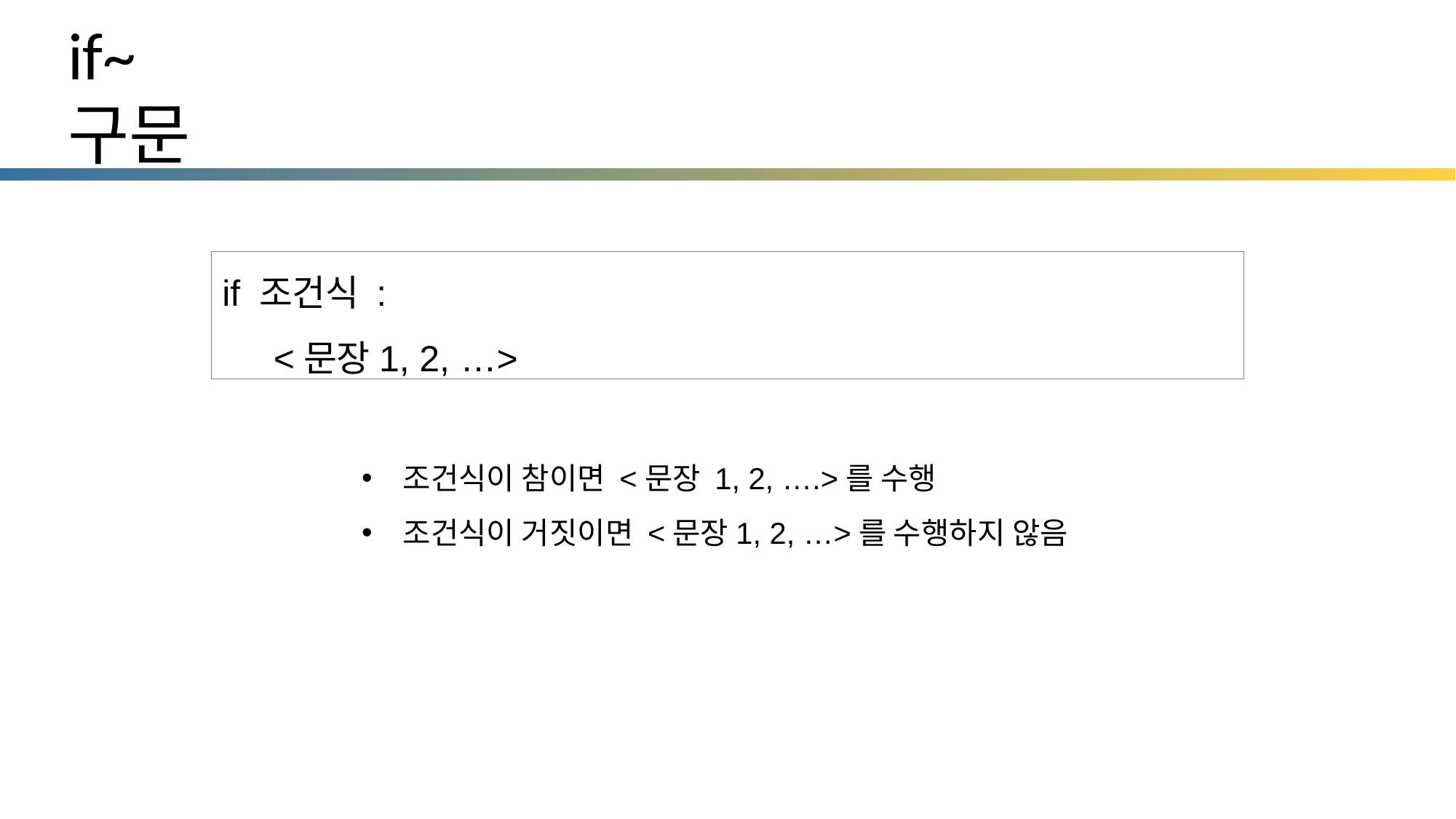

# if~ 구문
if 조건식 :
<문장1, 2, …>
조건식이 참이면 <문장 1, 2, ….>를 수행
조건식이 거짓이면 <문장1, 2, …>를 수행하지 않음